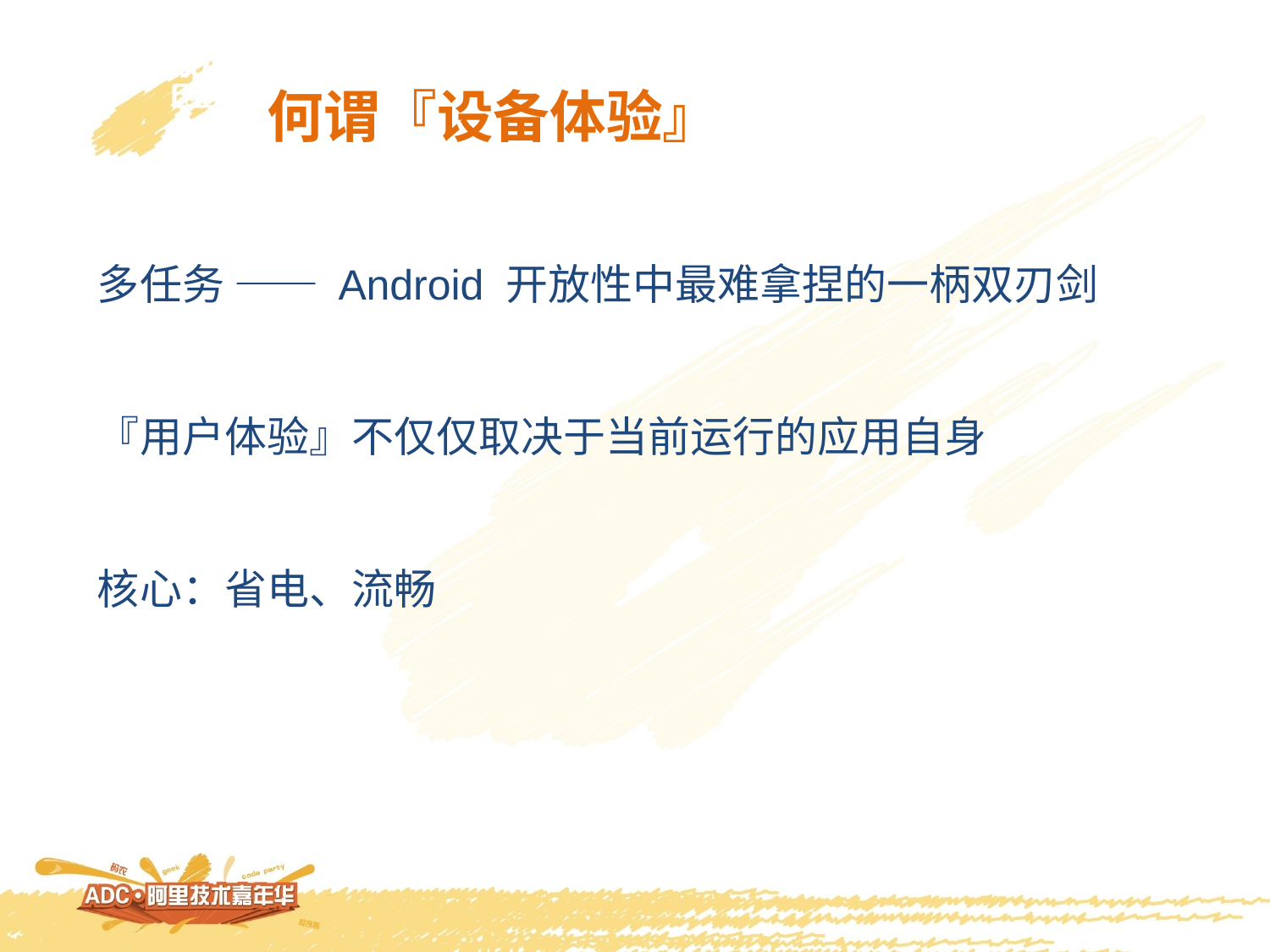

何谓『设备体验』
多任务 —— Android 开放性中最难拿捏的一柄双刃剑

『用户体验』不仅仅取决于当前运行的应用自身

核心：省电、流畅